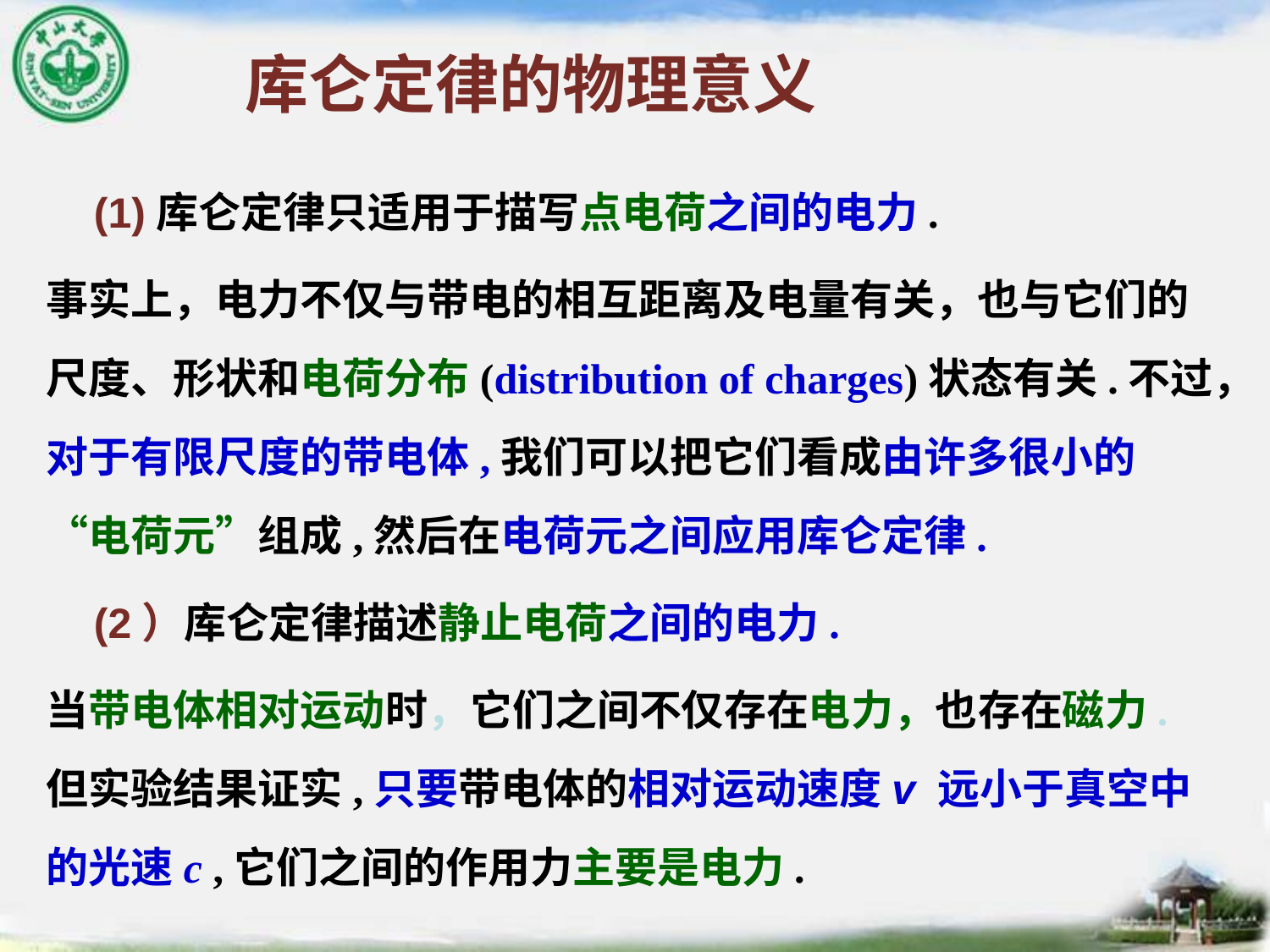

库仑定律的物理意义
    (1)库仑定律只适用于描写点电荷之间的电力.
事实上，电力不仅与带电的相互距离及电量有关，也与它们的尺度、形状和电荷分布(distribution of charges)状态有关.不过，对于有限尺度的带电体,我们可以把它们看成由许多很小的“电荷元”组成,然后在电荷元之间应用库仑定律.
    (2）库仑定律描述静止电荷之间的电力.
当带电体相对运动时，它们之间不仅存在电力，也存在磁力.但实验结果证实,只要带电体的相对运动速度v 远小于真空中的光速c ,它们之间的作用力主要是电力.
21